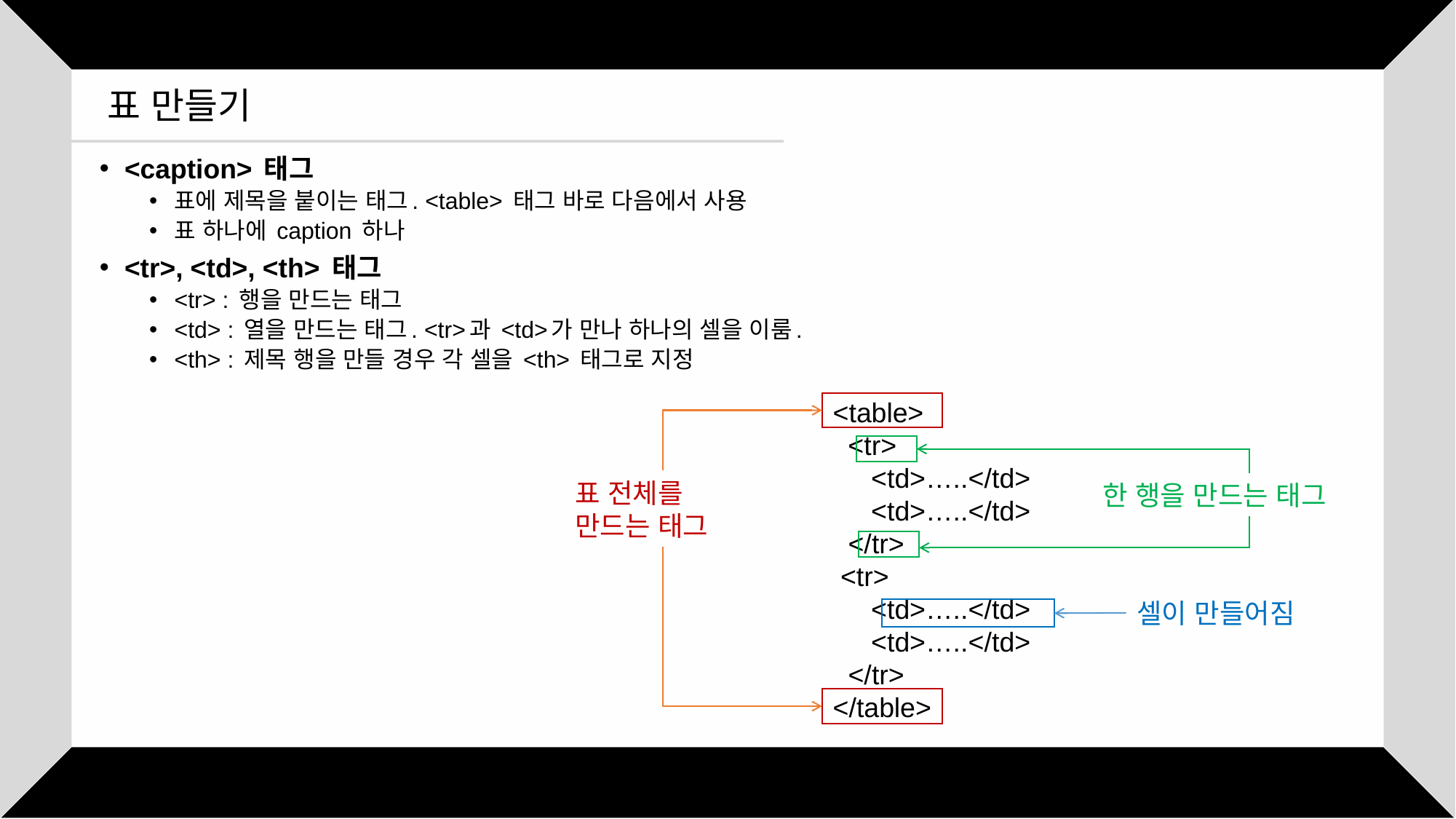

표 만들기
<caption> 태그
표에 제목을 붙이는 태그. <table> 태그 바로 다음에서 사용
표 하나에 caption 하나
<tr>, <td>, <th> 태그
<tr> : 행을 만드는 태그
<td> : 열을 만드는 태그. <tr>과 <td>가 만나 하나의 셀을 이룸.
<th> : 제목 행을 만들 경우 각 셀을 <th> 태그로 지정

<table>
  <tr>
     <td>…..</td>
     <td>…..</td>
  </tr>
 <tr>
     <td>…..</td>
     <td>…..</td>
  </tr>
</table>

표 전체를
만드는 태그
한 행을 만드는 태그

셀이 만들어짐